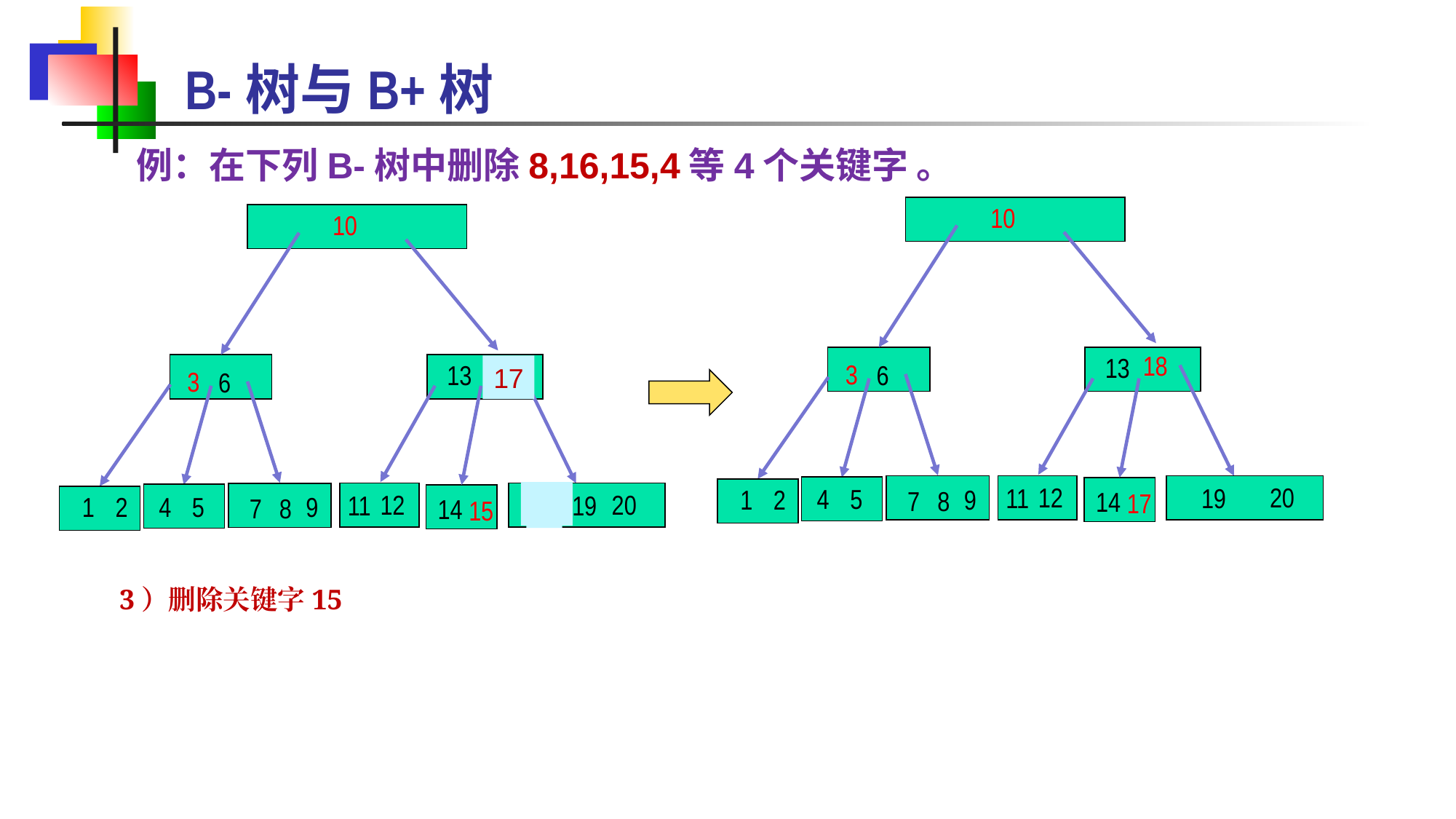

B-树与B+树
例：在下列B-树中删除8,16,15,4等4个关键字 。
10
13

11

1
2

6

7
8
9

19
18
3

4
5
12
20

17
14

10
13

11

1
2

6

7
8
9

19
17
3

4
5
18
12
20

15
14

17

18

3）删除关键字15